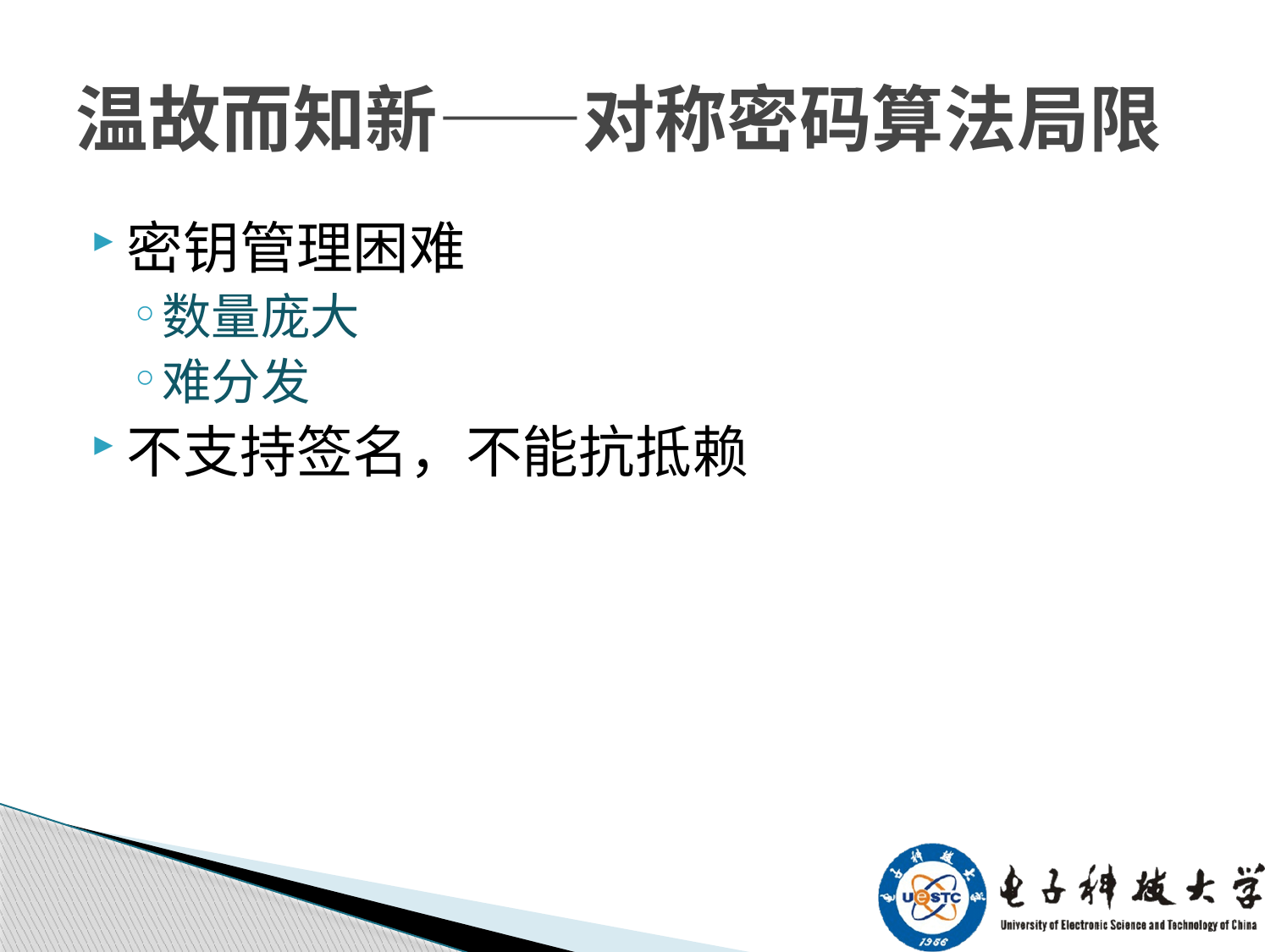

# 温故而知新——对称密码算法局限
密钥管理困难
数量庞大
难分发
不支持签名，不能抗抵赖
153